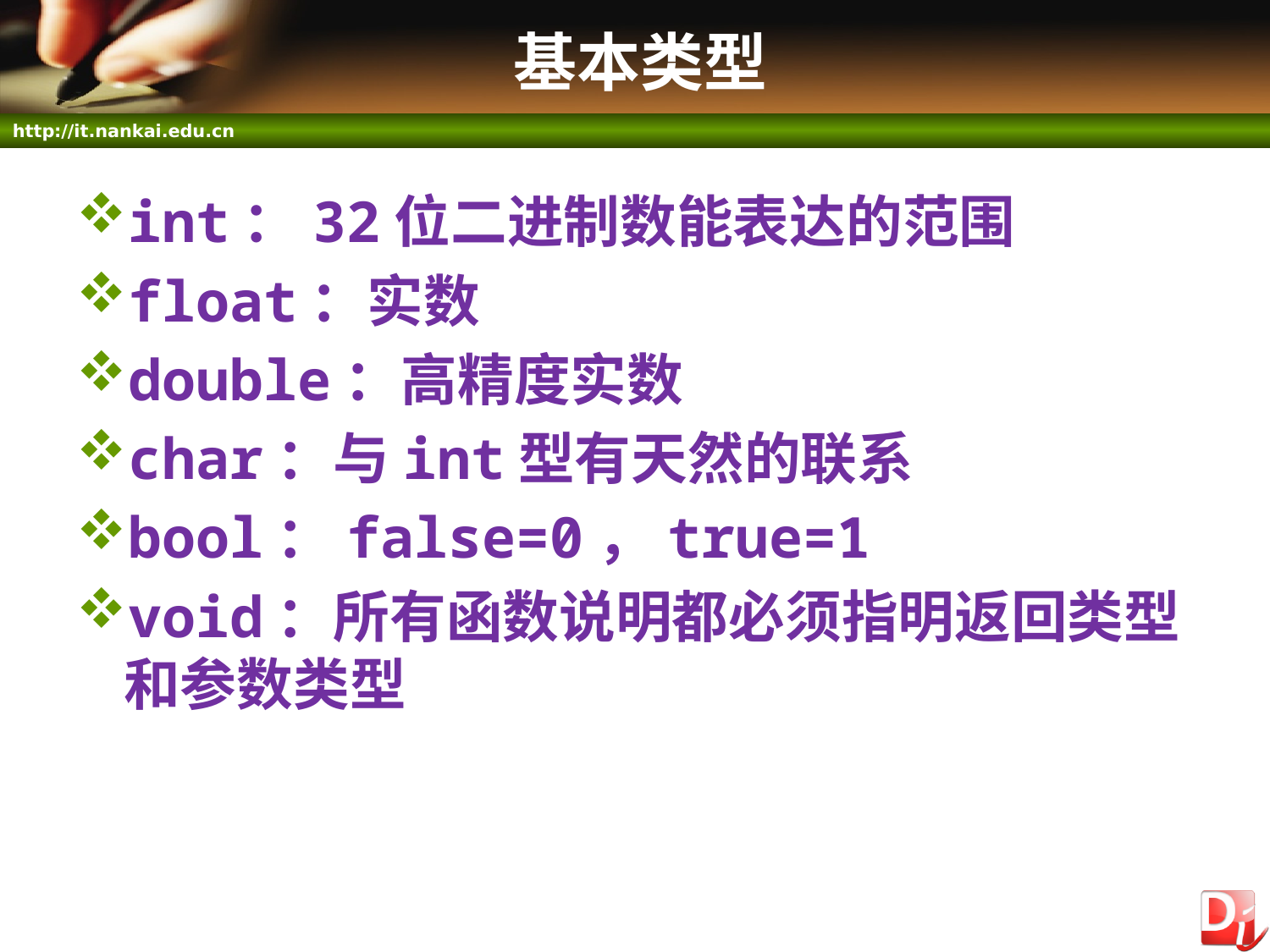

# 基本类型
int：32位二进制数能表达的范围
float：实数
double：高精度实数
char：与int型有天然的联系
bool：false=0，true=1
void：所有函数说明都必须指明返回类型和参数类型